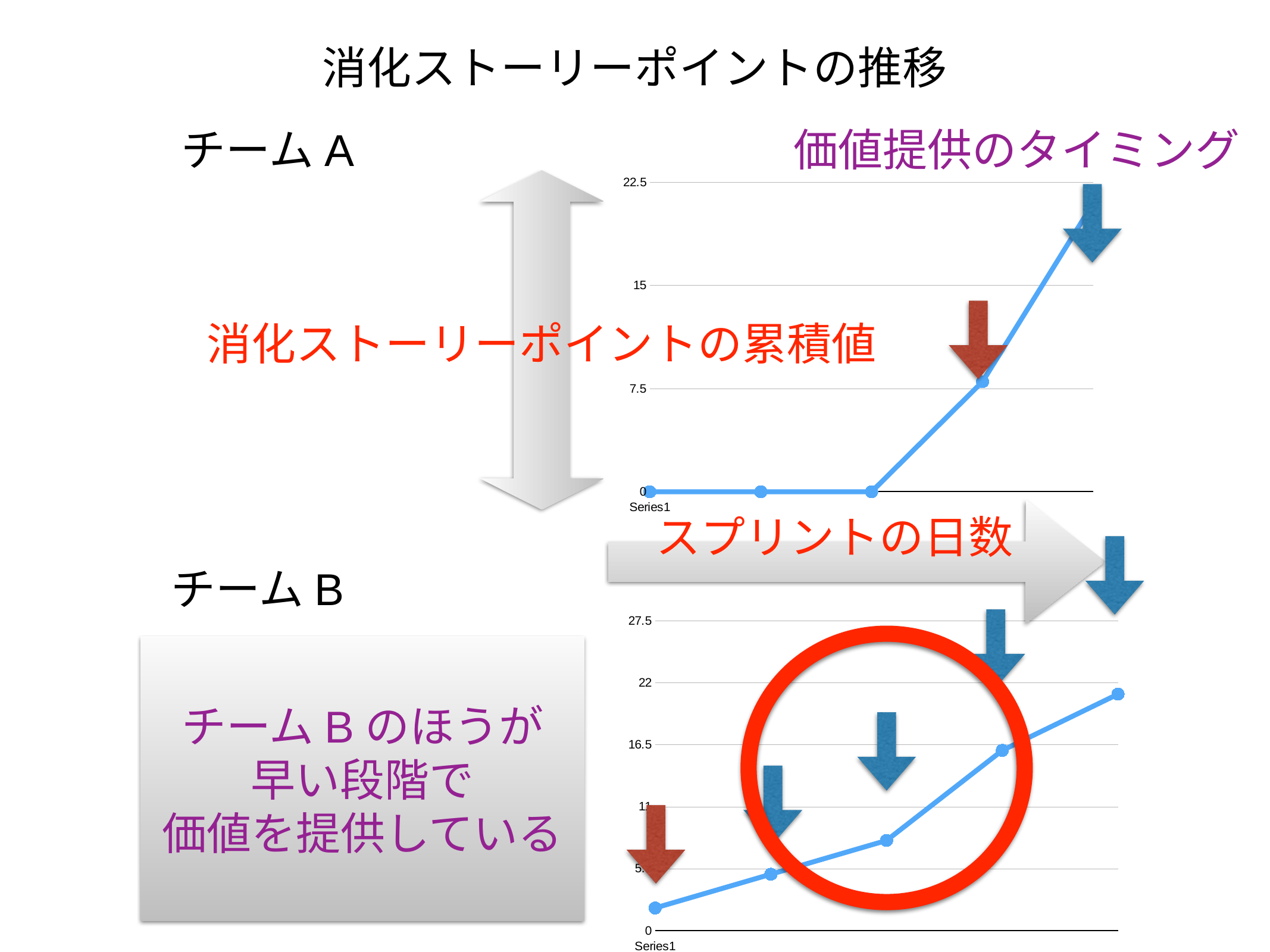

消化ストーリーポイントの推移
チームA
価値提供のタイミング

### Chart

| Category |  |
|---|---|
| None | 0.0 |
| None | 0.0 |
| None | 0.0 |
| None | 8.0 |
| None | 21.0 |

消化ストーリーポイントの累積値

スプリントの日数

チームB

### Chart

| Category |  |
|---|---|
| None | 2.0 |
| None | 5.0 |
| None | 8.0 |
| None | 16.0 |
| None | 21.0 |

チームBのほうが
早い段階で
価値を提供している